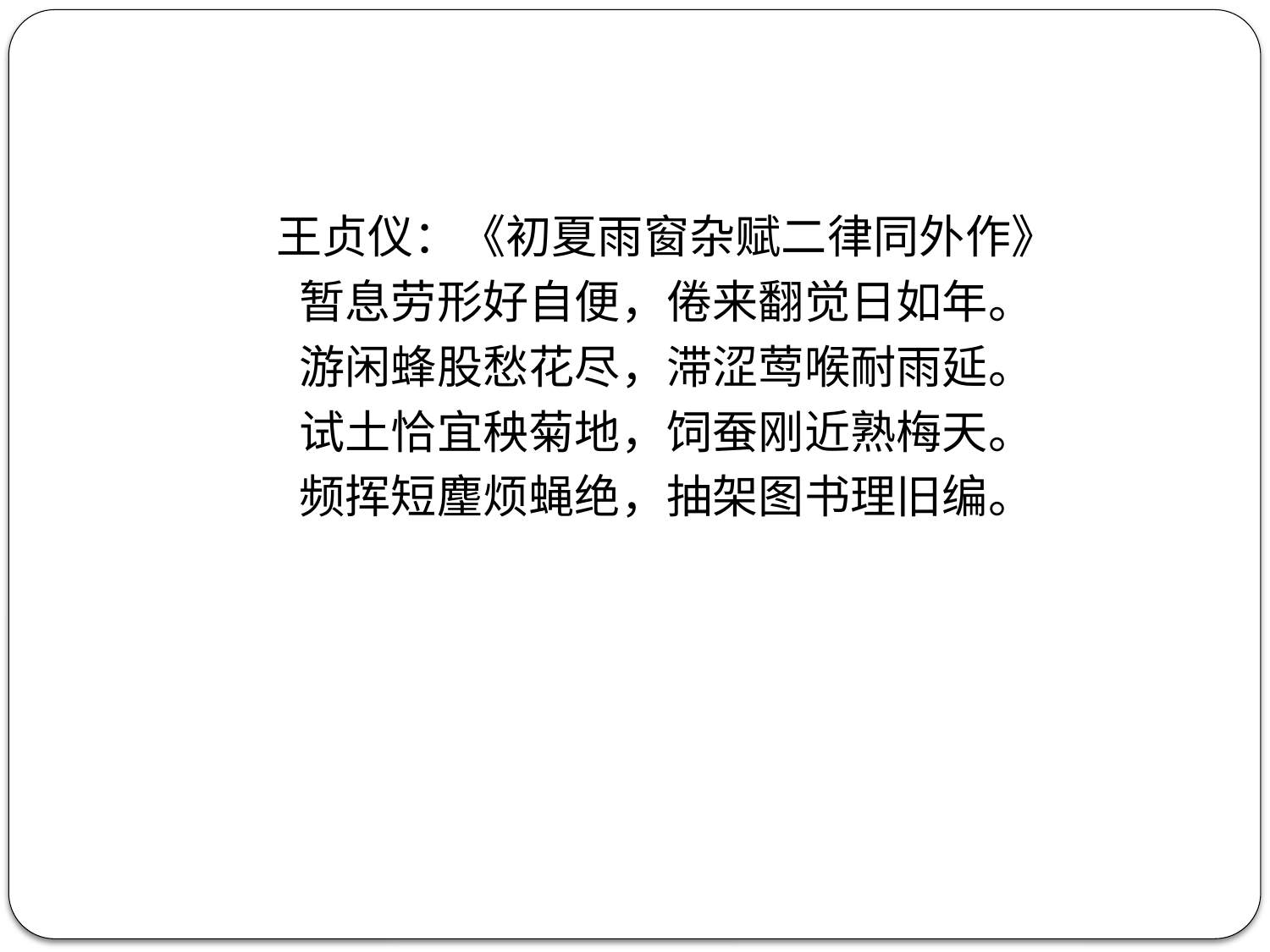

#
王贞仪：《初夏雨窗杂赋二律同外作》
暂息劳形好自便，倦来翻觉日如年。
游闲蜂股愁花尽，滞涩莺喉耐雨延。
试土恰宜秧菊地，饲蚕刚近熟梅天。
频挥短麈烦蝇绝，抽架图书理旧编。